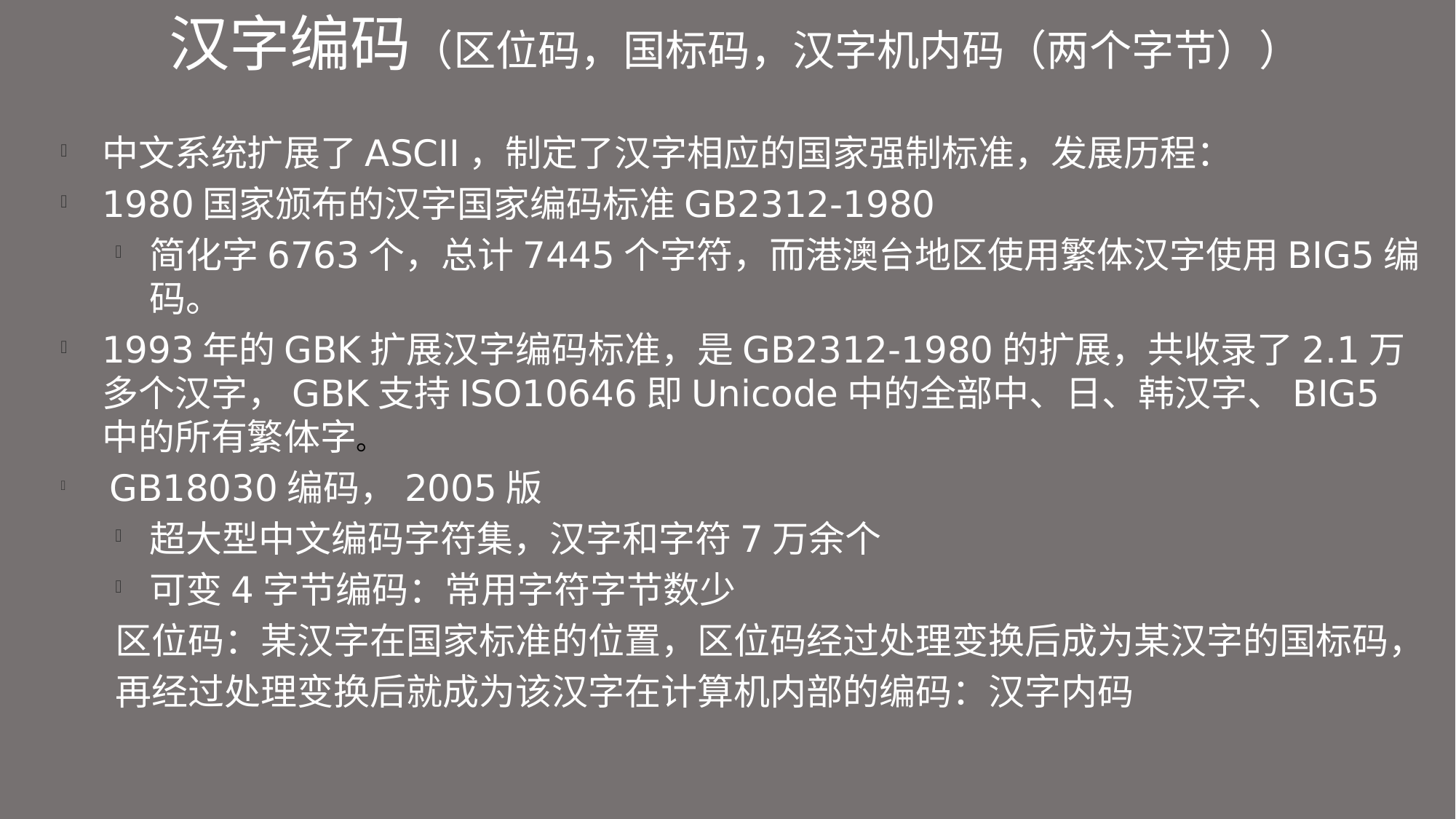

汉字编码（区位码，国标码，汉字机内码（两个字节））
中文系统扩展了ASCII，制定了汉字相应的国家强制标准，发展历程：
1980国家颁布的汉字国家编码标准GB2312-1980
简化字6763个，总计7445个字符，而港澳台地区使用繁体汉字使用BIG5编码。
1993年的GBK扩展汉字编码标准，是GB2312-1980的扩展，共收录了2.1万多个汉字，GBK支持ISO10646即Unicode中的全部中、日、韩汉字、BIG5中的所有繁体字。
 GB18030编码，2005版
超大型中文编码字符集，汉字和字符7万余个
可变4字节编码：常用字符字节数少
区位码：某汉字在国家标准的位置，区位码经过处理变换后成为某汉字的国标码，
再经过处理变换后就成为该汉字在计算机内部的编码：汉字内码